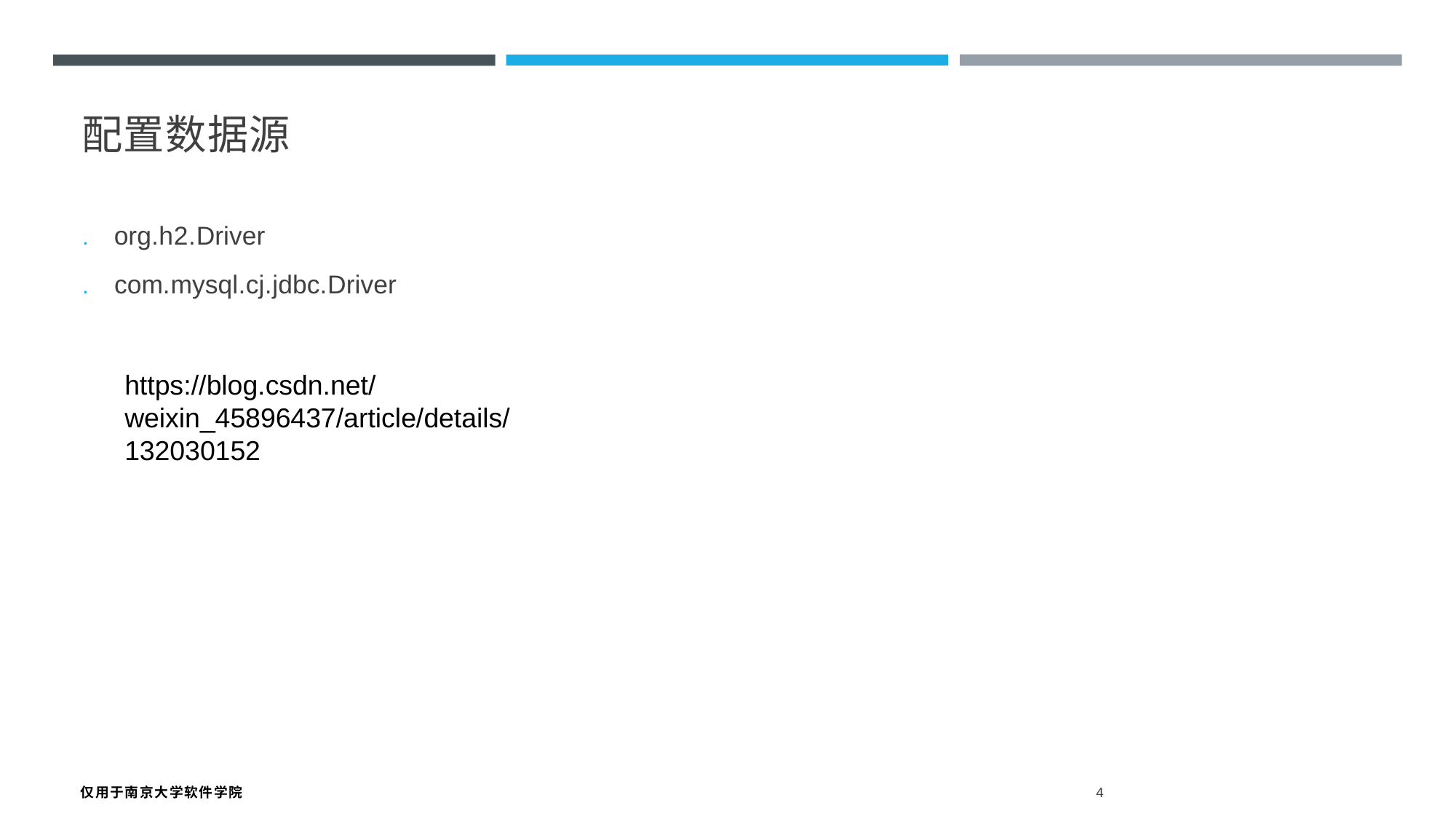

配置数据源

.   org.h2.Driver

.   com.mysql.cj.jdbc.Driver
https://blog.csdn.net/weixin_45896437/article/details/132030152

仅用于南京大学软件学院                                                                                                                                                                                                                                                                                 4